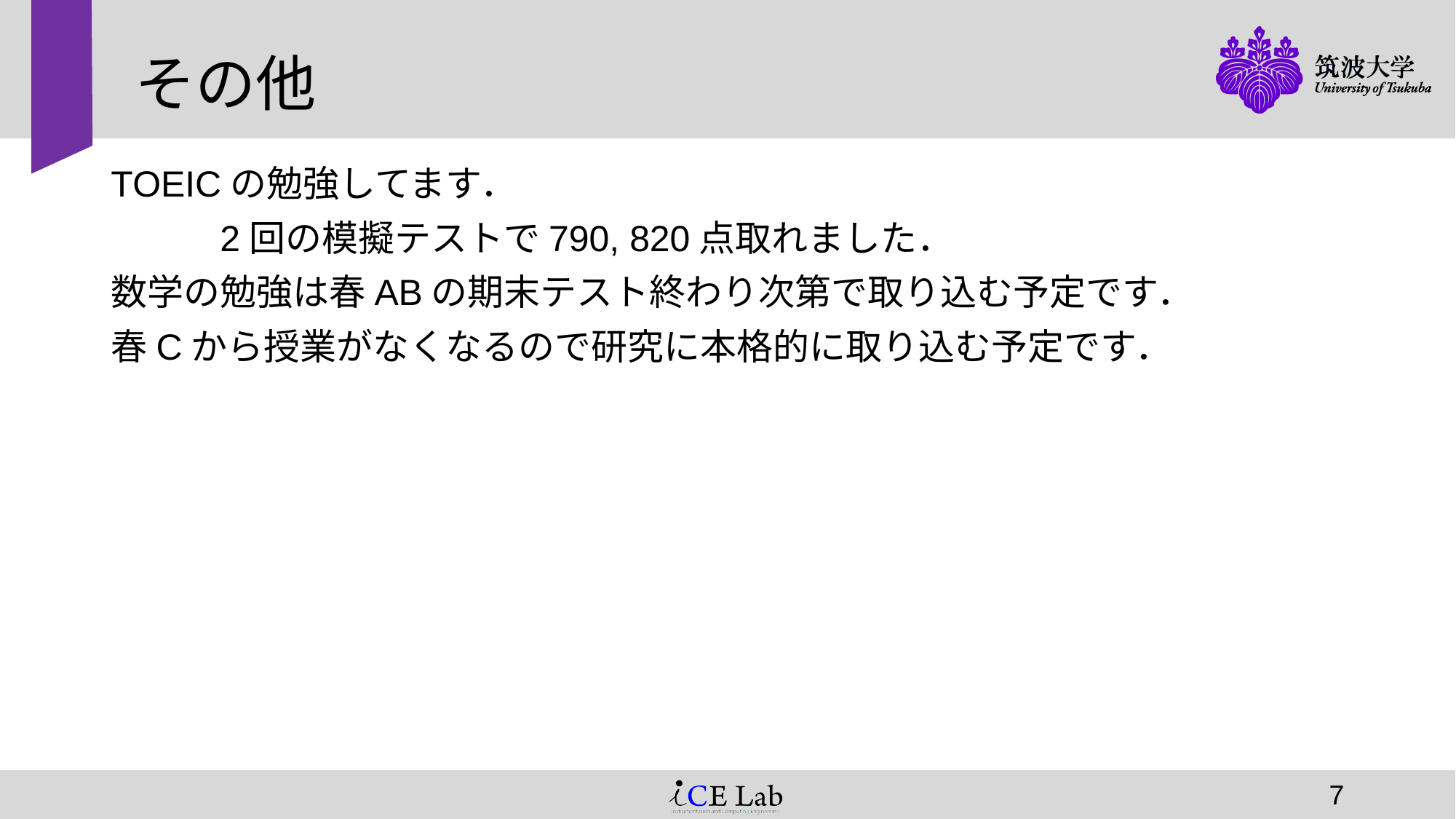

# その他
TOEICの勉強してます．
	2回の模擬テストで790, 820点取れました．
数学の勉強は春ABの期末テスト終わり次第で取り込む予定です．
春Cから授業がなくなるので研究に本格的に取り込む予定です．
7